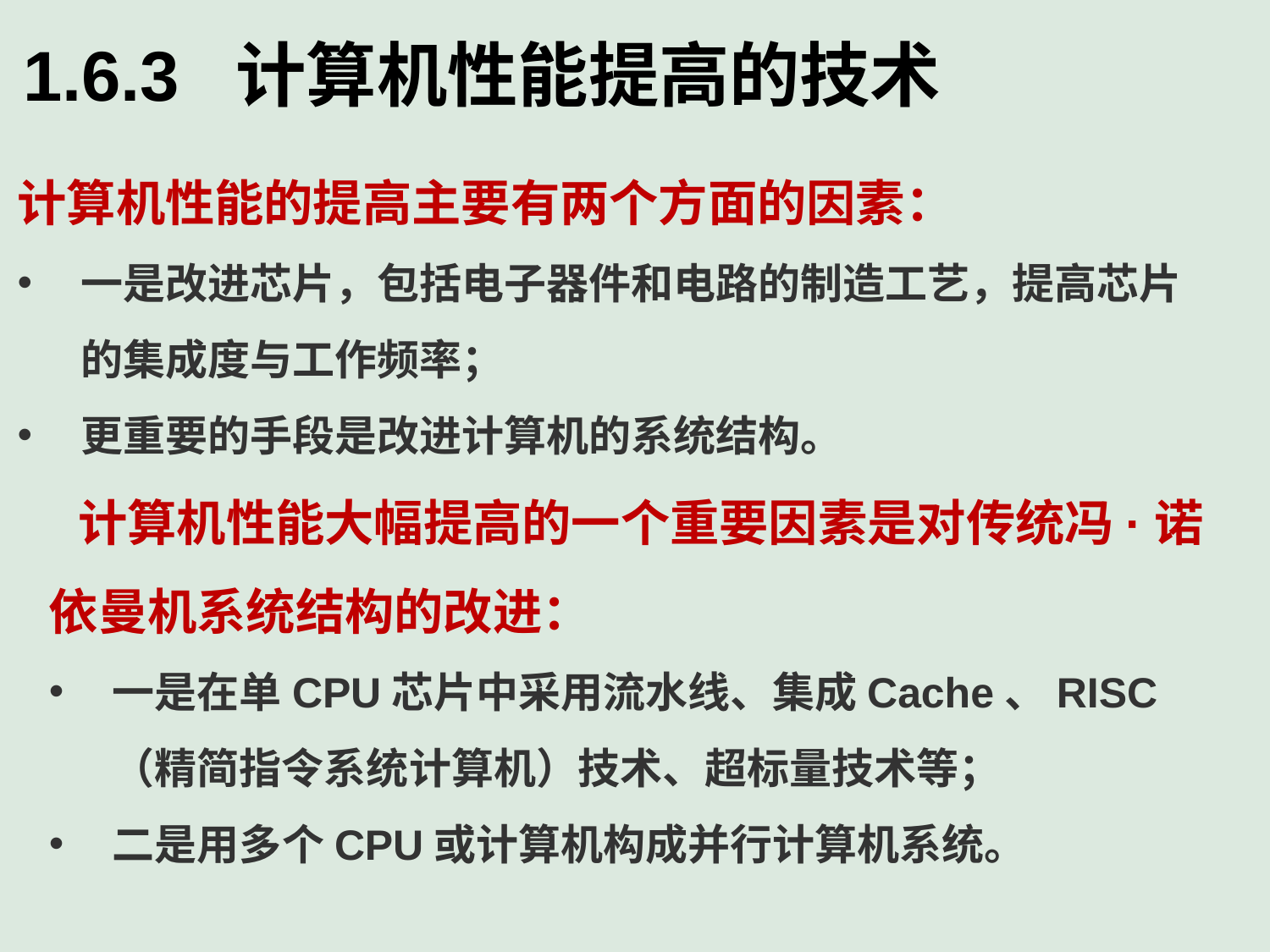

1.6.3  计算机性能提高的技术
计算机性能的提高主要有两个方面的因素：
一是改进芯片，包括电子器件和电路的制造工艺，提高芯片的集成度与工作频率；
更重要的手段是改进计算机的系统结构。
  计算机性能大幅提高的一个重要因素是对传统冯·诺依曼机系统结构的改进：
一是在单CPU芯片中采用流水线、集成Cache、RISC（精简指令系统计算机）技术、超标量技术等；
二是用多个CPU或计算机构成并行计算机系统。
87